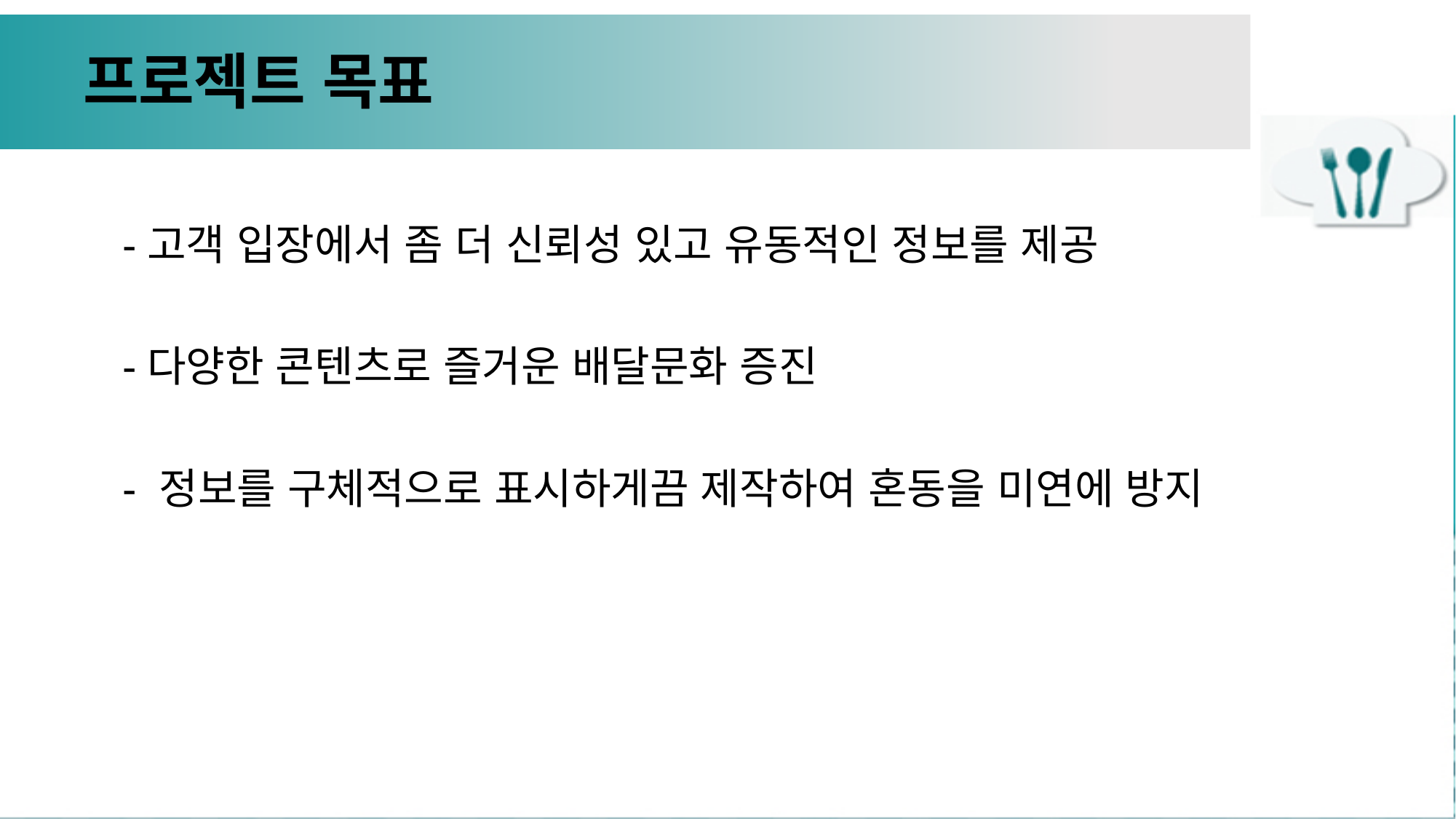

# 프로젝트 목표
 -고객 입장에서 좀 더 신뢰성 있고 유동적인 정보를 제공

 -다양한 콘텐츠로 즐거운 배달문화 증진

 - 정보를 구체적으로 표시하게끔 제작하여 혼동을 미연에 방지